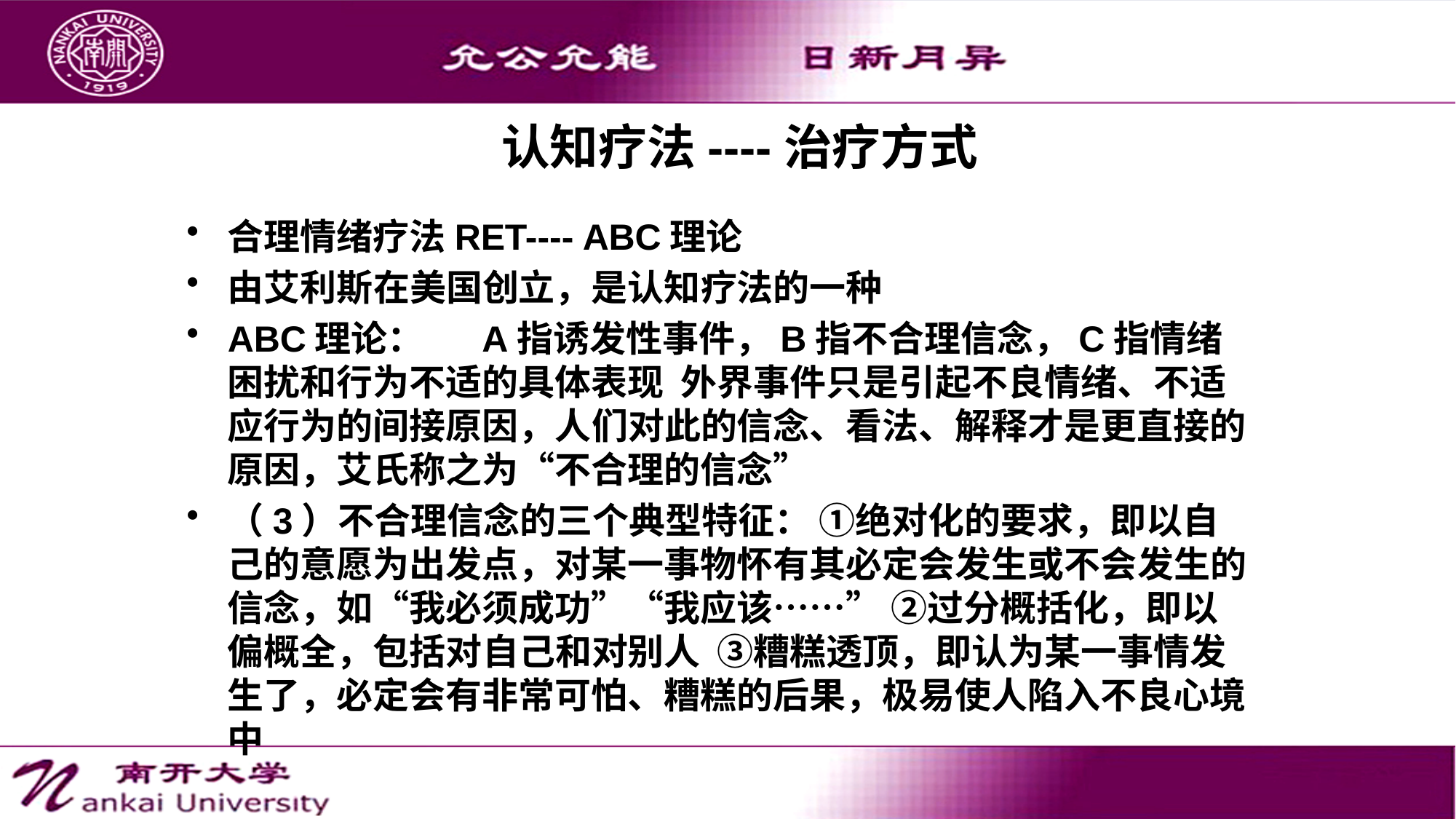

# 认知疗法----治疗方式

合理情绪疗法RET---- ABC理论
由艾利斯在美国创立，是认知疗法的一种
ABC理论：      A指诱发性事件，B指不合理信念，C指情绪困扰和行为不适的具体表现  外界事件只是引起不良情绪、不适应行为的间接原因，人们对此的信念、看法、解释才是更直接的原因，艾氏称之为“不合理的信念”
（3）不合理信念的三个典型特征： ①绝对化的要求，即以自己的意愿为出发点，对某一事物怀有其必定会发生或不会发生的信念，如“我必须成功”“我应该……” ②过分概括化，即以偏概全，包括对自己和对别人  ③糟糕透顶，即认为某一事情发生了，必定会有非常可怕、糟糕的后果，极易使人陷入不良心境中